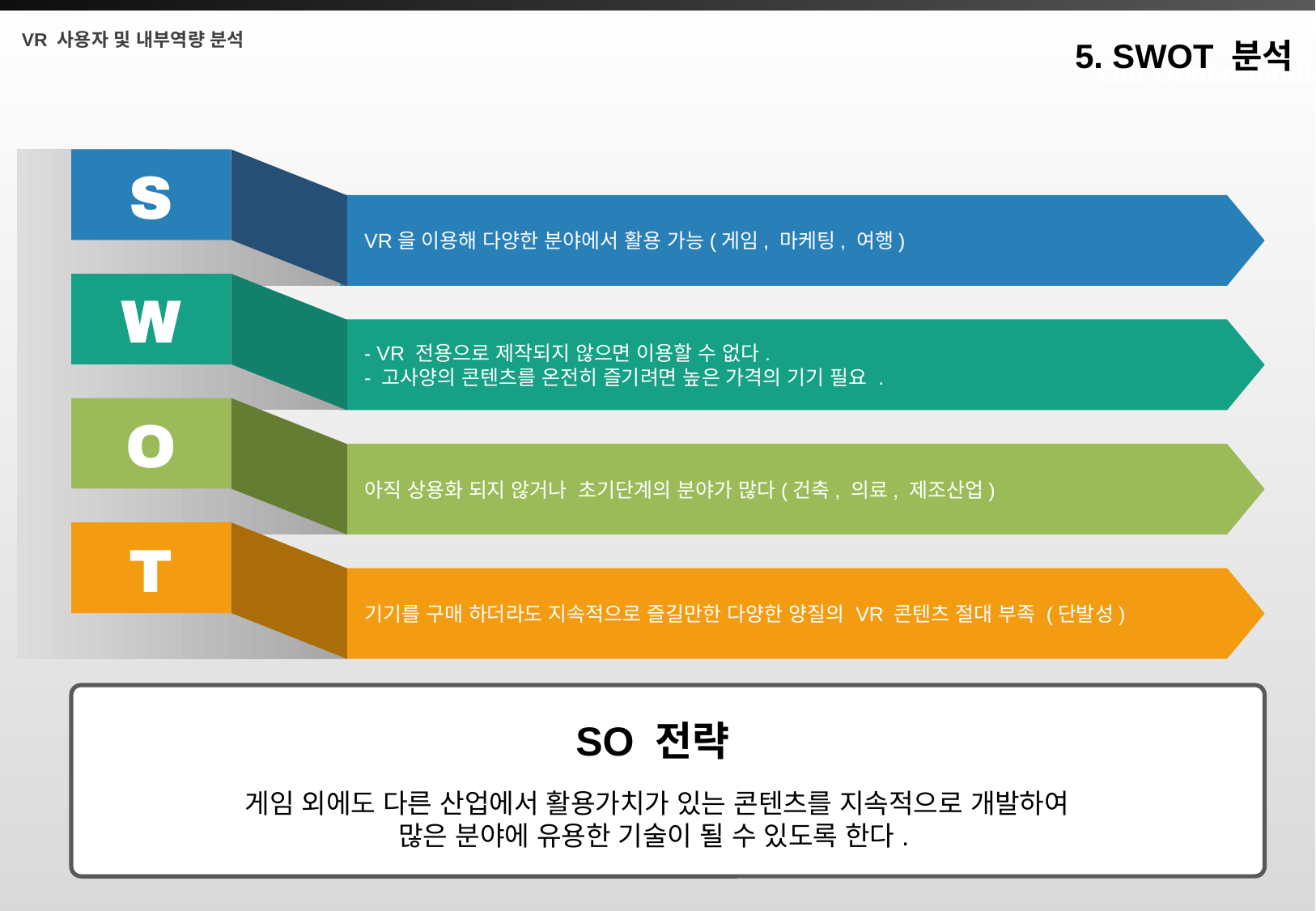

5. SWOT 분석

S

VR을 이용해 다양한 분야에서 활용 가능(게임, 마케팅, 여행)

W

- VR 전용으로 제작되지 않으면 이용할 수 없다.
- 고사양의 콘텐츠를 온전히 즐기려면 높은 가격의 기기 필요 .

O

아직 상용화 되지 않거나  초기단계의 분야가 많다(건축, 의료, 제조산업)

T

기기를 구매 하더라도 지속적으로 즐길만한 다양한 양질의 VR 콘텐츠 절대 부족 (단발성)

SO 전략
게임 외에도 다른 산업에서 활용가치가 있는 콘텐츠를 지속적으로 개발하여
많은 분야에 유용한 기술이 될 수 있도록 한다.